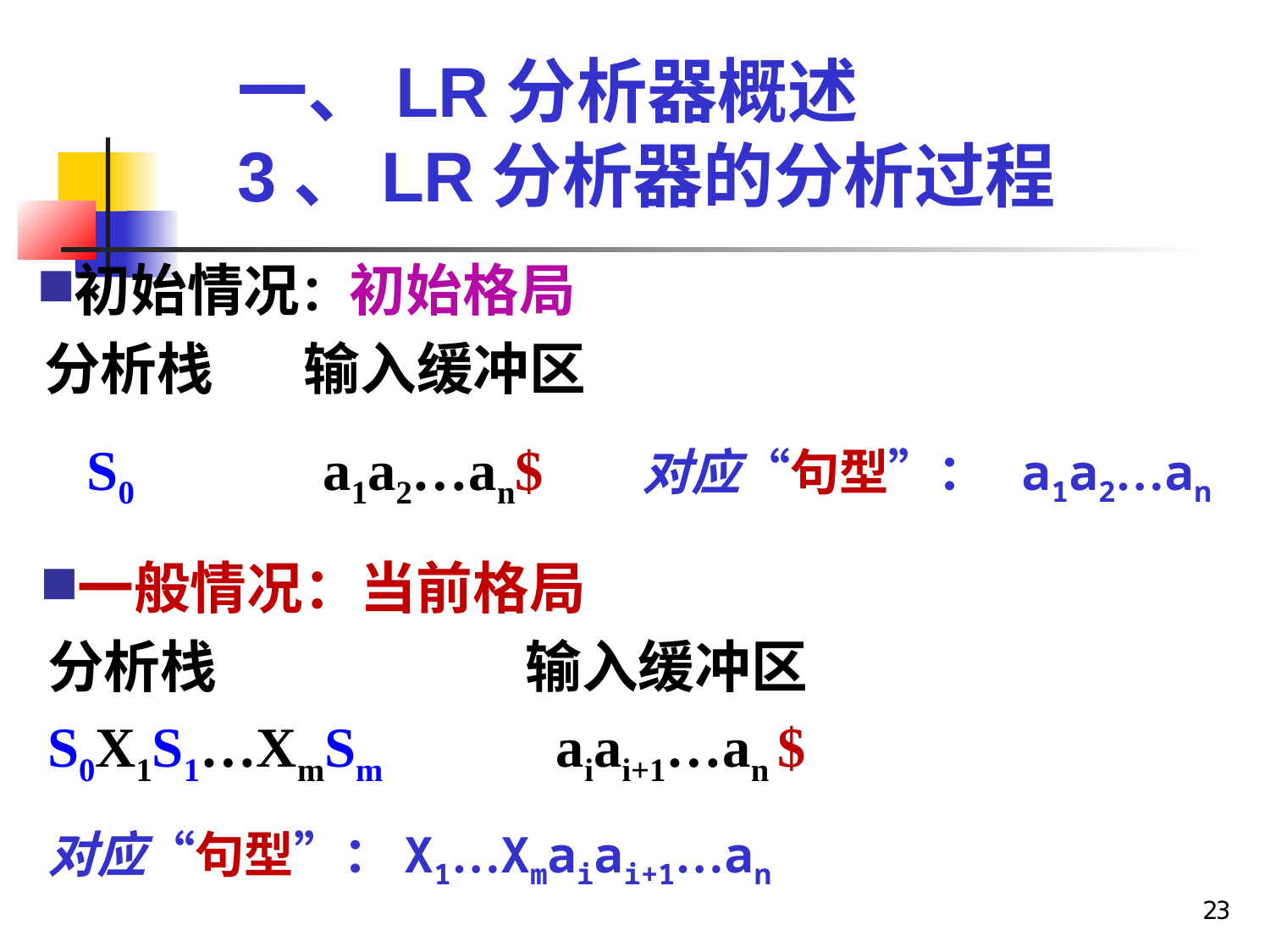

一、LR分析器概述
3、LR分析器的分析过程
初始情况：初始格局
分析栈       输入缓冲区

   S0 		   a1a2…an$      对应“句型”：  a1a2…an
一般情况：当前格局
分析栈                        输入缓冲区
S0X1S1…XmSm                     aiai+1…an $
对应“句型”：X1…Xmaiai+1…an
23